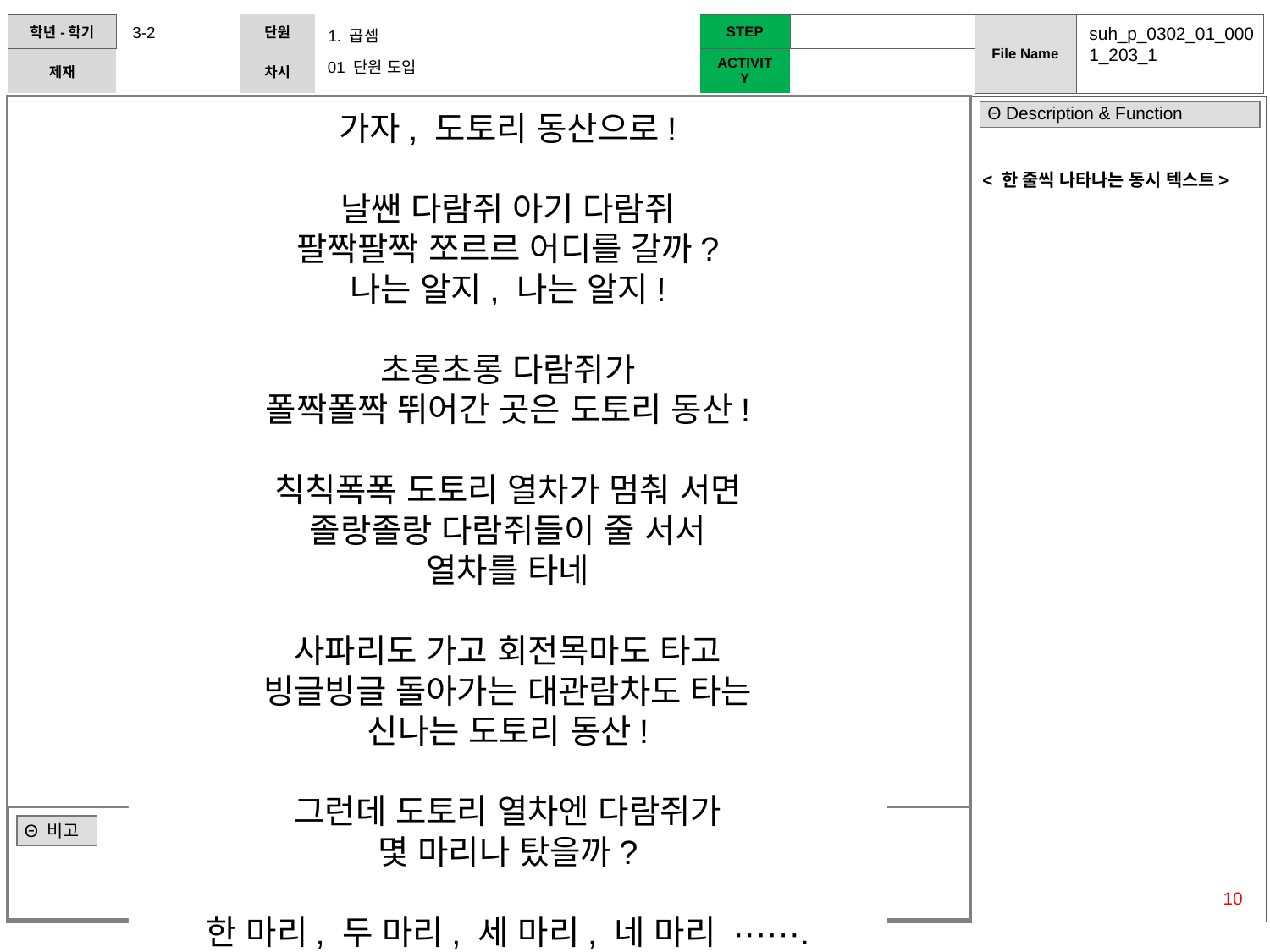

3-2
suh_p_0302_01_0001_203_1
1. 곱셈
01 단원 도입

가자, 도토리 동산으로!

날쌘 다람쥐 아기 다람쥐
팔짝팔짝 쪼르르 어디를 갈까?
나는 알지, 나는 알지!

초롱초롱 다람쥐가
폴짝폴짝 뛰어간 곳은 도토리 동산!

칙칙폭폭 도토리 열차가 멈춰 서면
졸랑졸랑 다람쥐들이 줄 서서
열차를 타네

사파리도 가고 회전목마도 타고
빙글빙글 돌아가는 대관람차도 타는
신나는 도토리 동산!

그런데 도토리 열차엔 다람쥐가
몇 마리나 탔을까?

한 마리, 두 마리, 세 마리, 네 마리 ······.
어휴~ 이 많은 다람쥐를
언제 다 세지?
| Θ Description & Function |
| --- |

< 한 줄씩 나타나는 동시 텍스트>